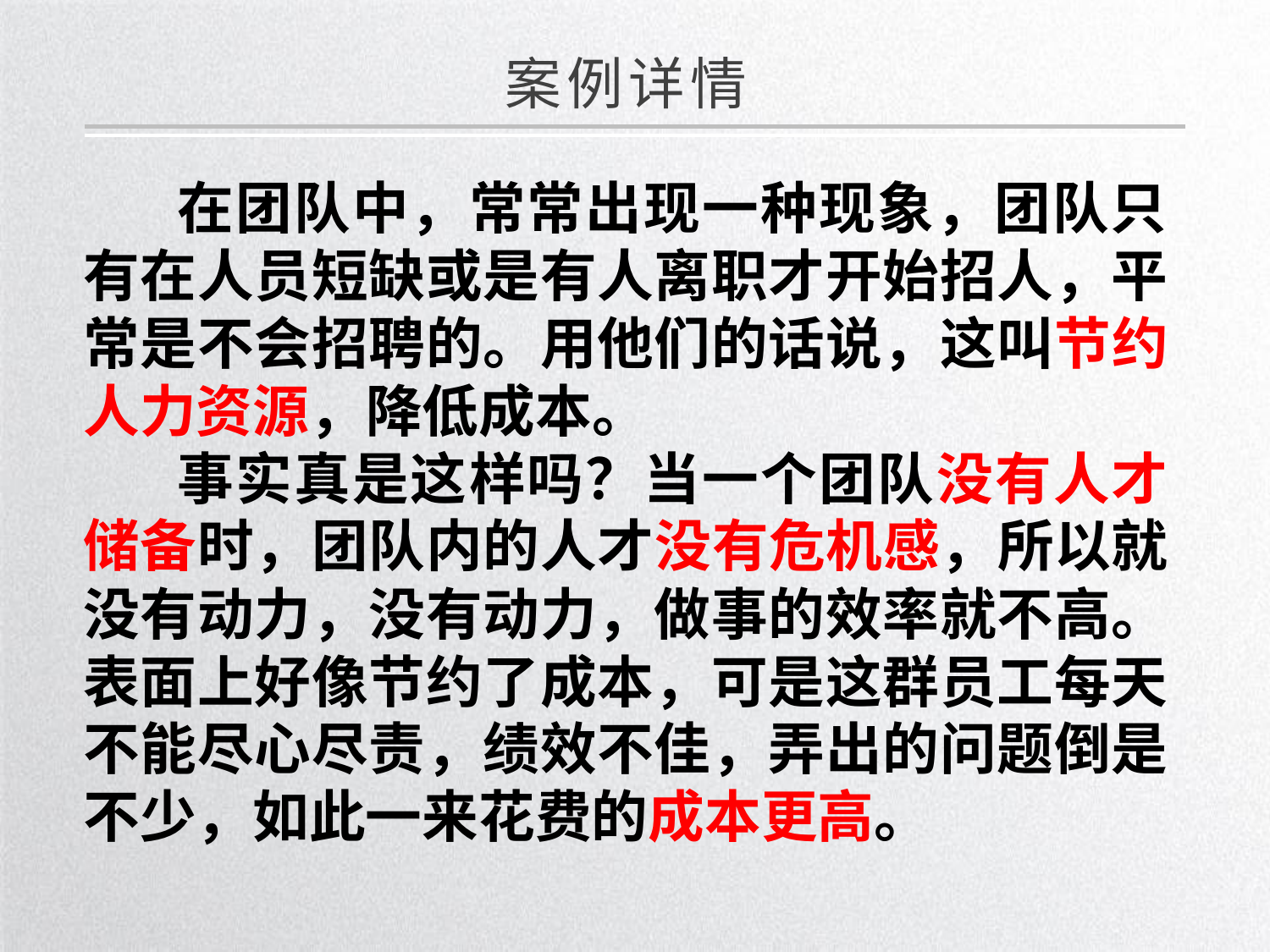

案例详情
 在团队中，常常出现一种现象，团队只有在人员短缺或是有人离职才开始招人，平常是不会招聘的。用他们的话说，这叫节约人力资源，降低成本。
 事实真是这样吗？当一个团队没有人才储备时，团队内的人才没有危机感，所以就没有动力，没有动力，做事的效率就不高。表面上好像节约了成本，可是这群员工每天不能尽心尽责，绩效不佳，弄出的问题倒是不少，如此一来花费的成本更高。